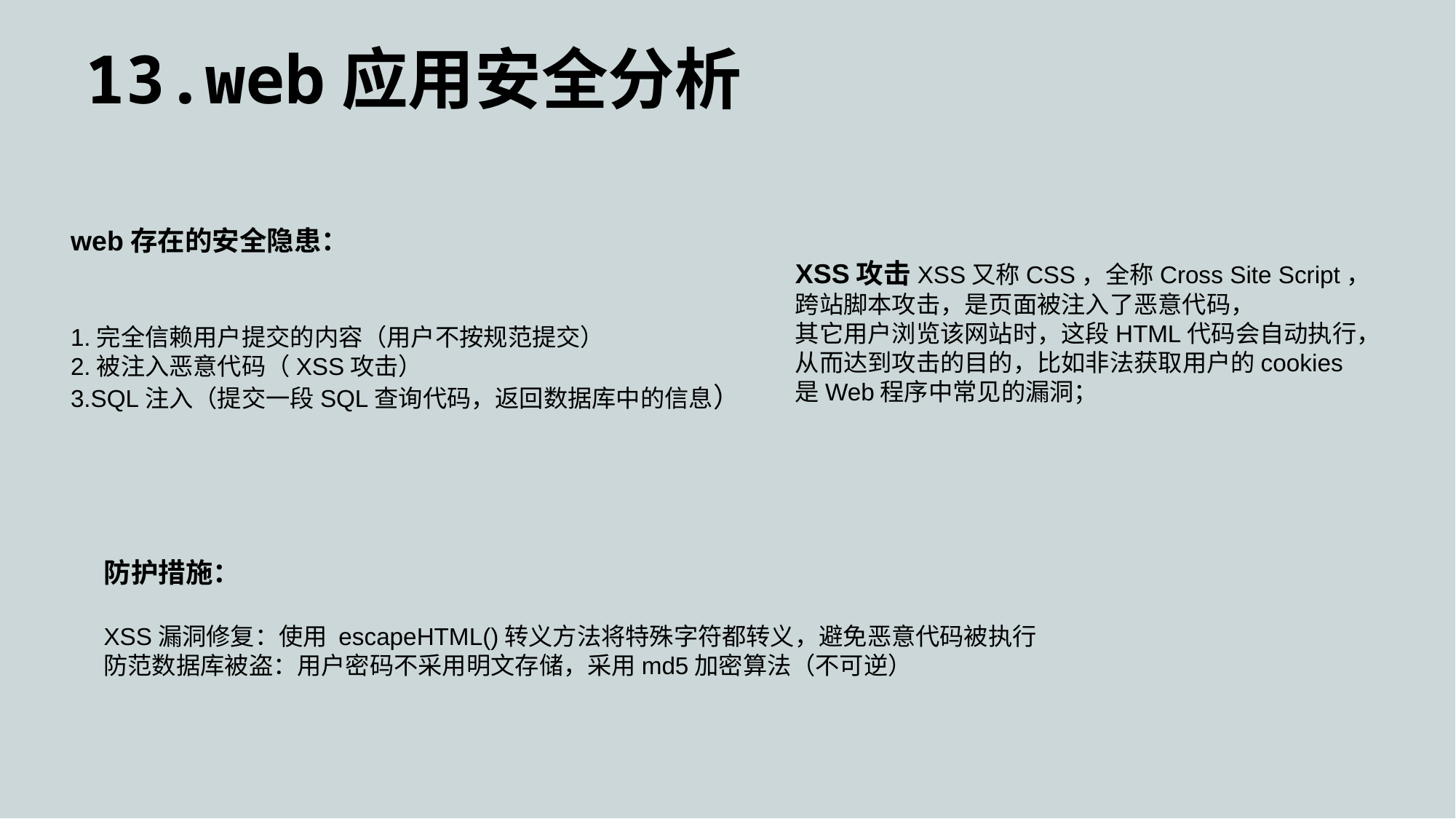

13.web应用安全分析

XSS攻击XSS又称CSS，全称Cross Site Script，
跨站脚本攻击，是页面被注入了恶意代码，
其它用户浏览该网站时，这段HTML代码会自动执行，
从而达到攻击的目的，比如非法获取用户的cookies
是Web程序中常见的漏洞；

web存在的安全隐患：

1.完全信赖用户提交的内容（用户不按规范提交）
2.被注入恶意代码（XSS攻击）
3.SQL注入（提交一段SQL查询代码，返回数据库中的信息）
防护措施：

XSS漏洞修复：使用 escapeHTML()转义方法将特殊字符都转义，避免恶意代码被执行
防范数据库被盗：用户密码不采用明文存储，采用md5加密算法（不可逆）